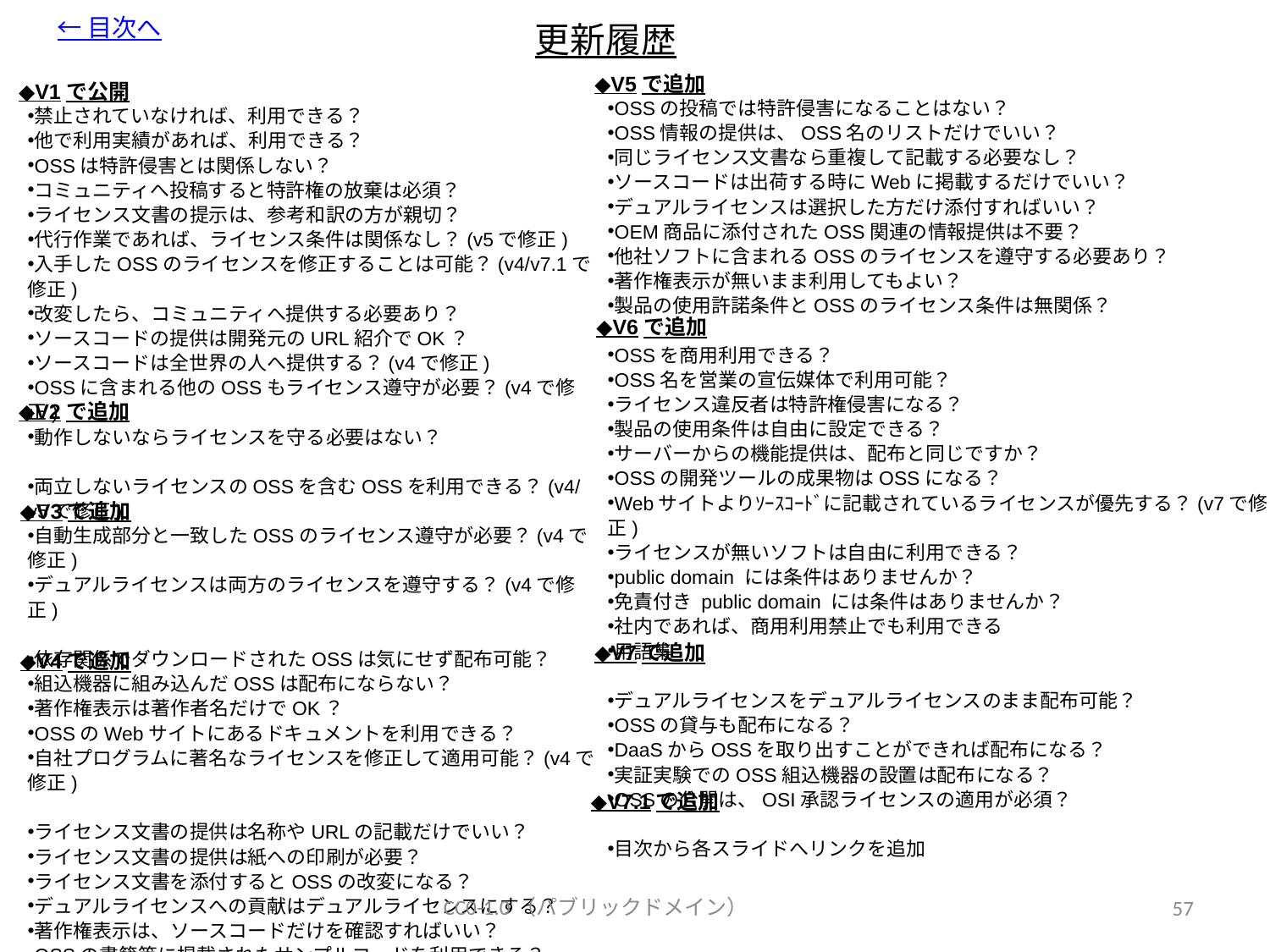

← 目次へ
# 更新履歴
◆V5で追加

◆V1で公開

OSSの投稿では特許侵害になることはない？
OSS情報の提供は、OSS名のリストだけでいい？
同じライセンス文書なら重複して記載する必要なし？
ソースコードは出荷する時にWebに掲載するだけでいい？
デュアルライセンスは選択した方だけ添付すればいい？
OEM商品に添付されたOSS関連の情報提供は不要？
他社ソフトに含まれるOSSのライセンスを遵守する必要あり？
著作権表示が無いまま利用してもよい？
製品の使用許諾条件とOSSのライセンス条件は無関係？
OSSを商用利用できる？
OSS名を営業の宣伝媒体で利用可能？
ライセンス違反者は特許権侵害になる？
製品の使用条件は自由に設定できる？
サーバーからの機能提供は、配布と同じですか？
OSSの開発ツールの成果物はOSSになる？
Webサイトよりｿｰｽｺｰﾄﾞに記載されているライセンスが優先する？(v7で修正)
ライセンスが無いソフトは自由に利用できる？
public domain には条件はありませんか？
免責付き public domain には条件はありませんか？
社内であれば、商用利用禁止でも利用できる
用語集
デュアルライセンスをデュアルライセンスのまま配布可能？
OSSの貸与も配布になる？
DaaSからOSSを取り出すことができれば配布になる？
実証実験でのOSS組込機器の設置は配布になる？
OSSの公開は、OSI承認ライセンスの適用が必須？

目次から各スライドへリンクを追加

禁止されていなければ、利用できる？
他で利用実績があれば、利用できる？
OSSは特許侵害とは関係しない？
コミュニティへ投稿すると特許権の放棄は必須？
ライセンス文書の提示は、参考和訳の方が親切？
代行作業であれば、ライセンス条件は関係なし？(v5で修正)
入手したOSSのライセンスを修正することは可能？(v4/v7.1で修正)
改変したら、コミュニティへ提供する必要あり？
ソースコードの提供は開発元のURL紹介でOK？
ソースコードは全世界の人へ提供する？(v4で修正)
OSSに含まれる他のOSSもライセンス遵守が必要？(v4で修正)
動作しないならライセンスを守る必要はない？

両立しないライセンスのOSSを含むOSSを利用できる？(v4/v5で修正)
自動生成部分と一致したOSSのライセンス遵守が必要？(v4で修正)
デュアルライセンスは両方のライセンスを遵守する？(v4で修正)
依存関係でダウンロードされたOSSは気にせず配布可能？
組込機器に組み込んだOSSは配布にならない？
著作権表示は著作者名だけでOK？
OSSのWebサイトにあるドキュメントを利用できる？
自社プログラムに著名なライセンスを修正して適用可能？(v4で修正)
ライセンス文書の提供は名称やURLの記載だけでいい？
ライセンス文書の提供は紙への印刷が必要？
ライセンス文書を添付するとOSSの改変になる？
デュアルライセンスへの貢献はデュアルライセンスにする？
著作権表示は、ソースコードだけを確認すればいい？
OSSの書籍等に掲載されたサンプルコードを利用できる？
OSSを製品に組み込んでもOSSは免責される？
◆V6で追加
◆V2で追加

◆V3で追加

◆V7で追加

◆V4で追加

◆V7.1で追加

CC0-1.0（パブリックドメイン）
57